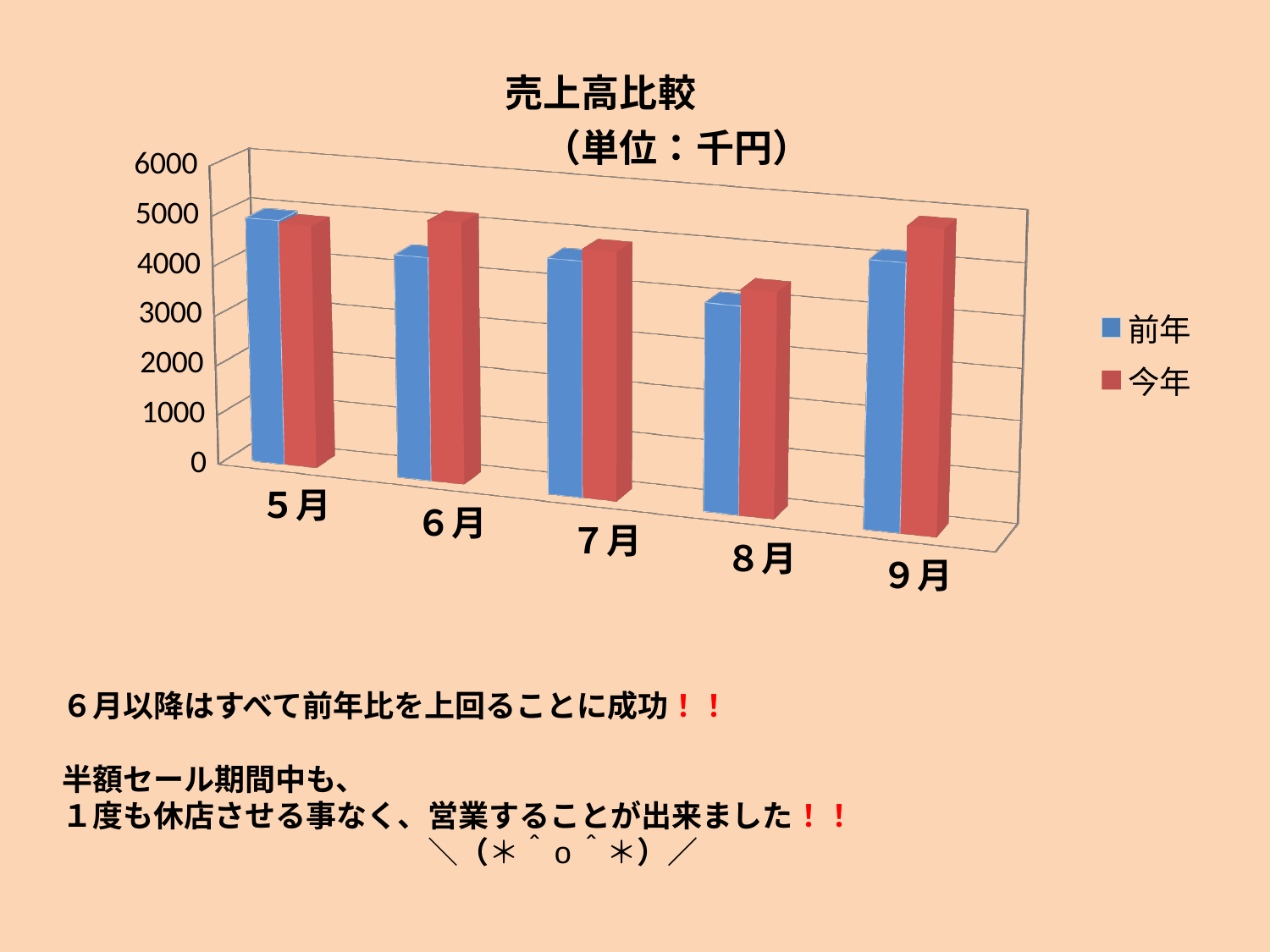

[unsupported chart]

# ６月以降はすべて前年比を上回ることに成功！！ 半額セール期間中も、 １度も休店させる事なく、営業することが出来ました！！　　　　　　　　　　 　　　　　　　　　　　　＼（＊＾ο＾＊）／